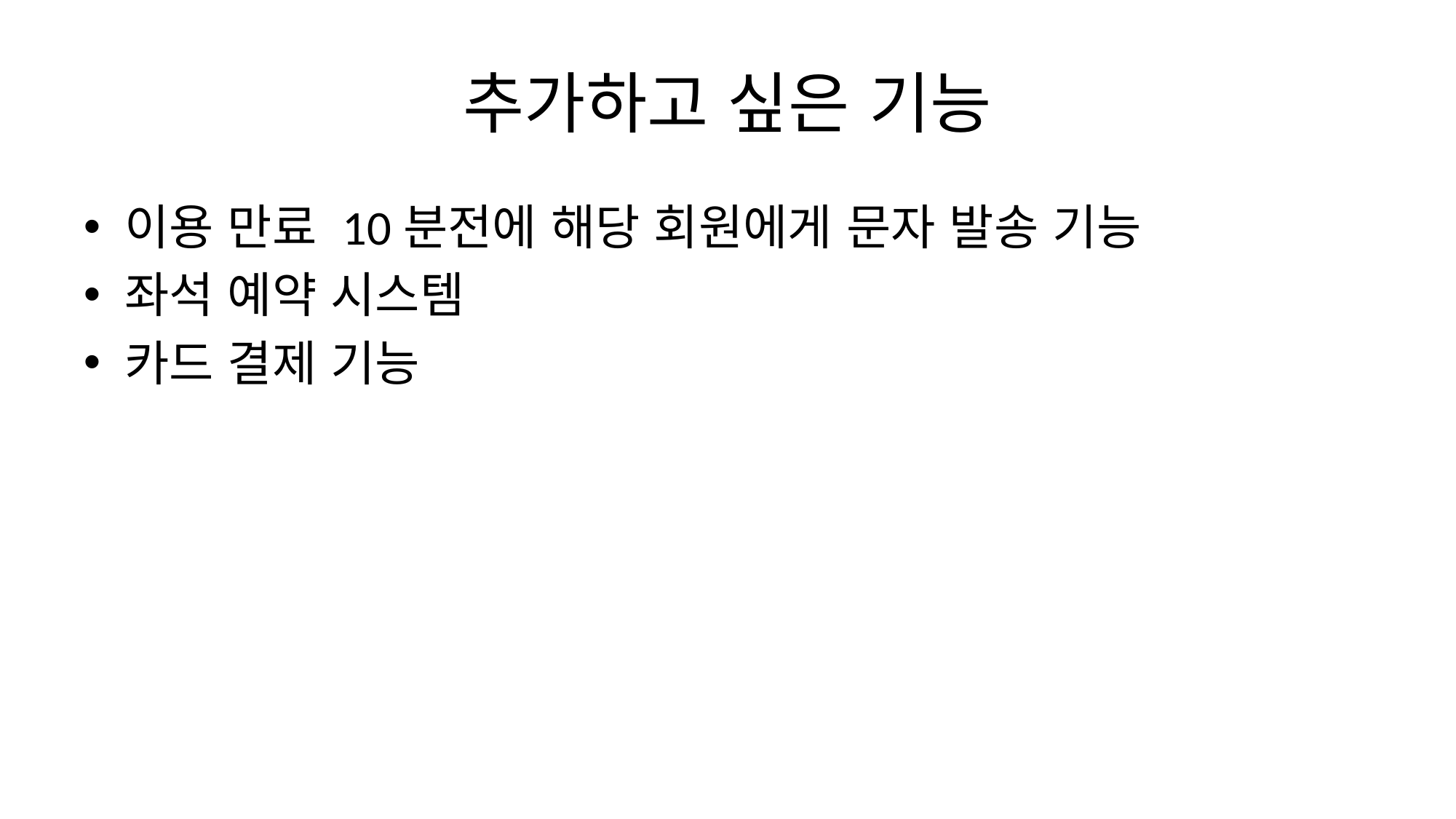

# 추가하고 싶은 기능
이용 만료 10분전에 해당 회원에게 문자 발송 기능
좌석 예약 시스템
카드 결제 기능